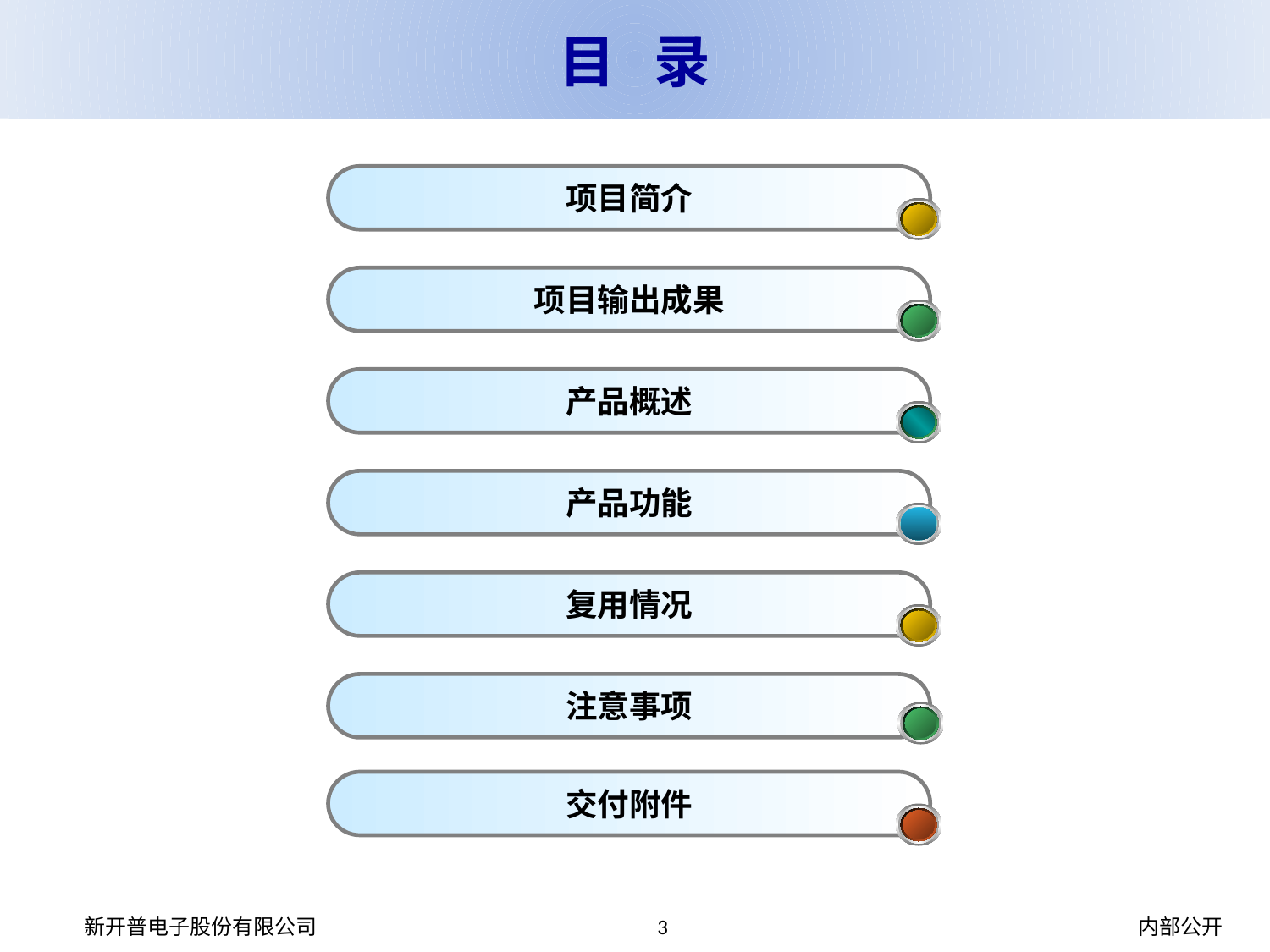

目   录
项目简介

项目输出成果

产品概述

产品功能

复用情况

注意事项

交付附件

新开普电子股份有限公司
3
内部公开